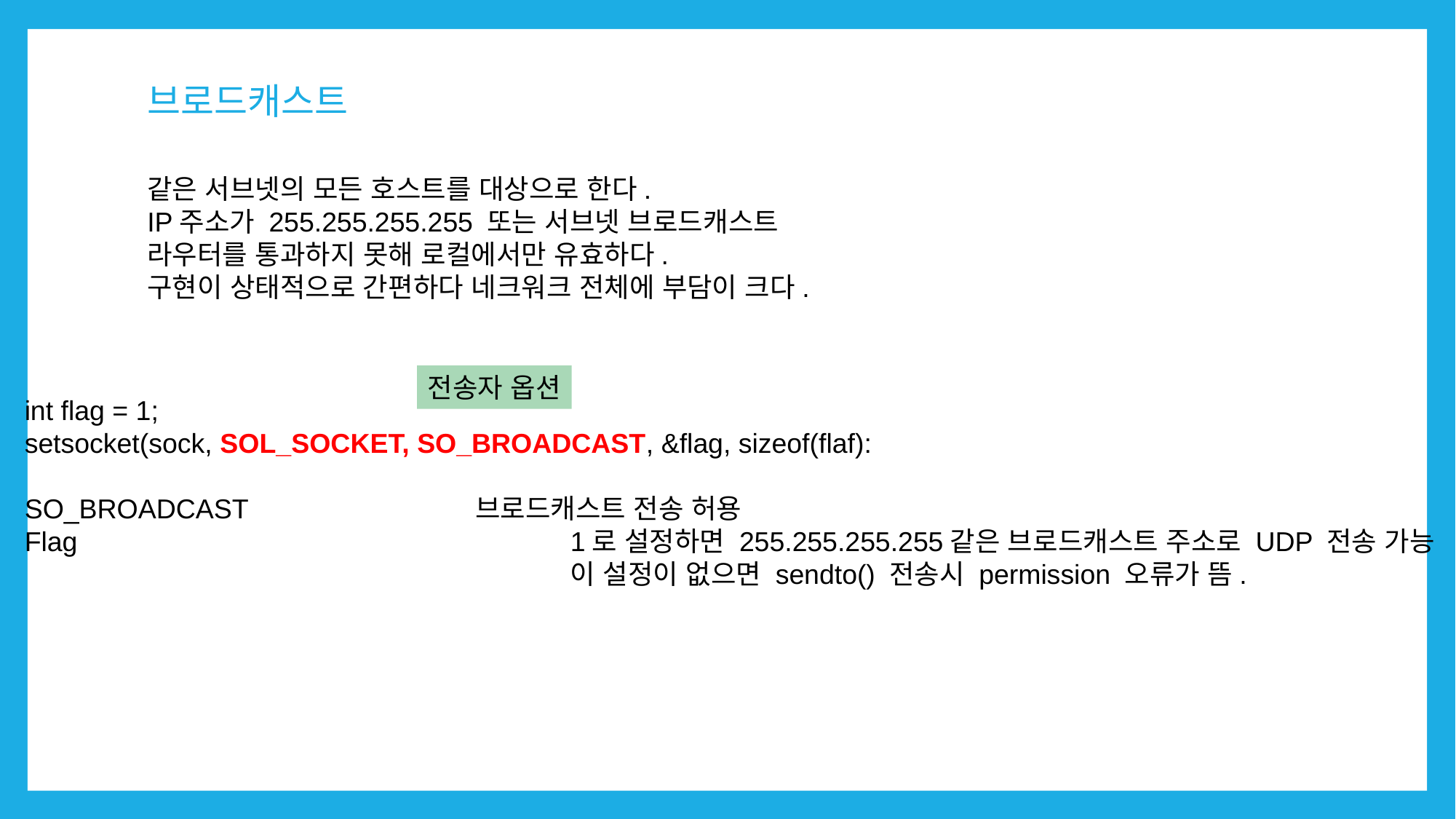

# 브로드캐스트

같은 서브넷의 모든 호스트를 대상으로 한다.
IP주소가 255.255.255.255 또는 서브넷 브로드캐스트
라우터를 통과하지 못해 로컬에서만 유효하다.
구현이 상태적으로 간편하다 네크워크 전체에 부담이 크다.

int flag = 1;
setsocket(sock, SOL_SOCKET, SO_BROADCAST, &flag, sizeof(flaf):

SO_BROADCAST		 브로드캐스트 전송 허용
Flag					1로 설정하면 255.255.255.255같은 브로드캐스트 주소로 UDP 전송 가능
					이 설정이 없으면 sendto() 전송시 permission 오류가 뜸.

전송자 옵션